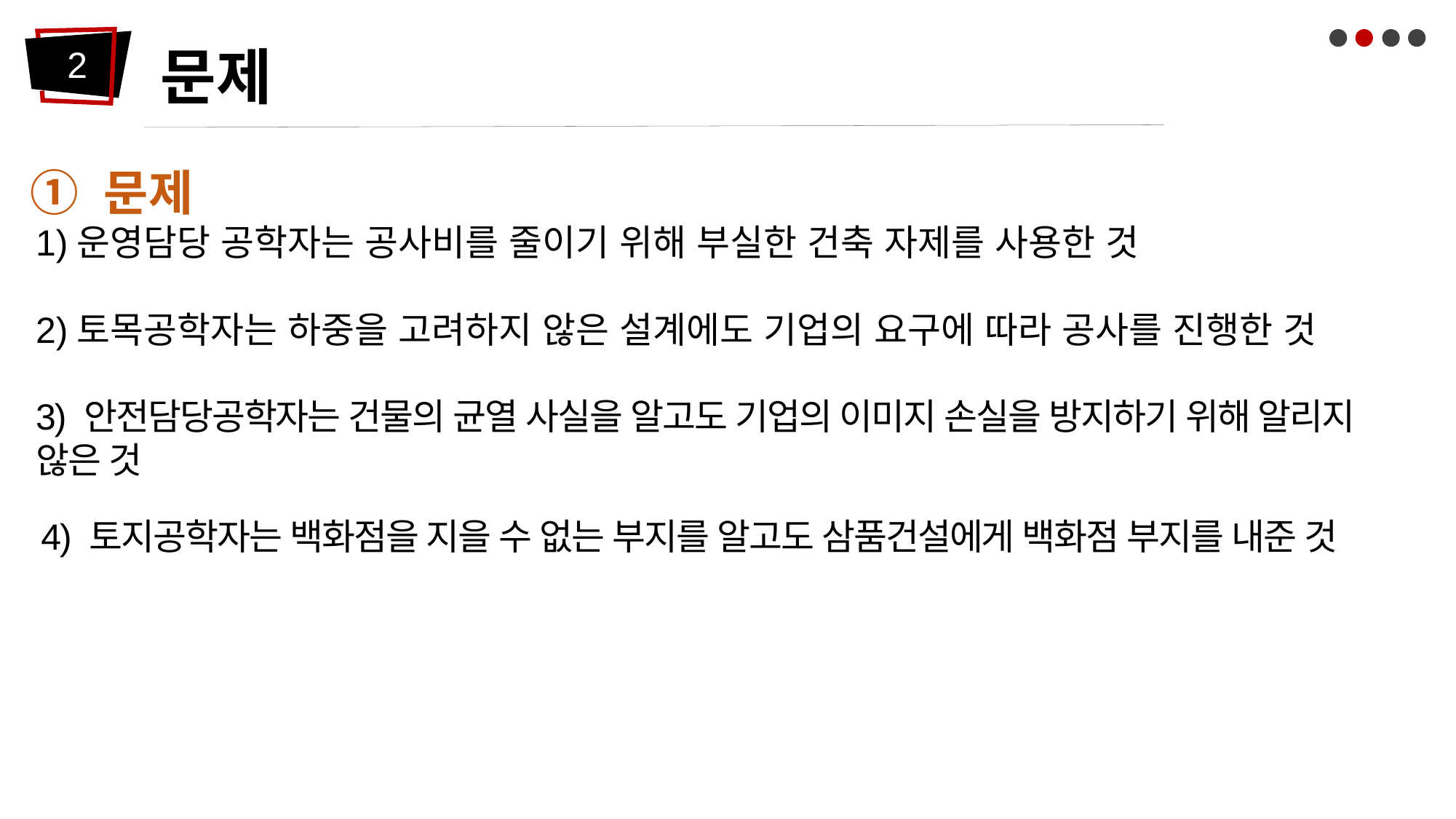

문제
2
① 문제
1)운영담당 공학자는 공사비를 줄이기 위해 부실한 건축 자제를 사용한 것

2)토목공학자는 하중을 고려하지 않은 설계에도 기업의 요구에 따라 공사를 진행한 것
3) 안전담당공학자는 건물의 균열 사실을 알고도 기업의 이미지 손실을 방지하기 위해 알리지 않은 것
4) 토지공학자는 백화점을 지을 수 없는 부지를 알고도 삼품건설에게 백화점 부지를 내준 것